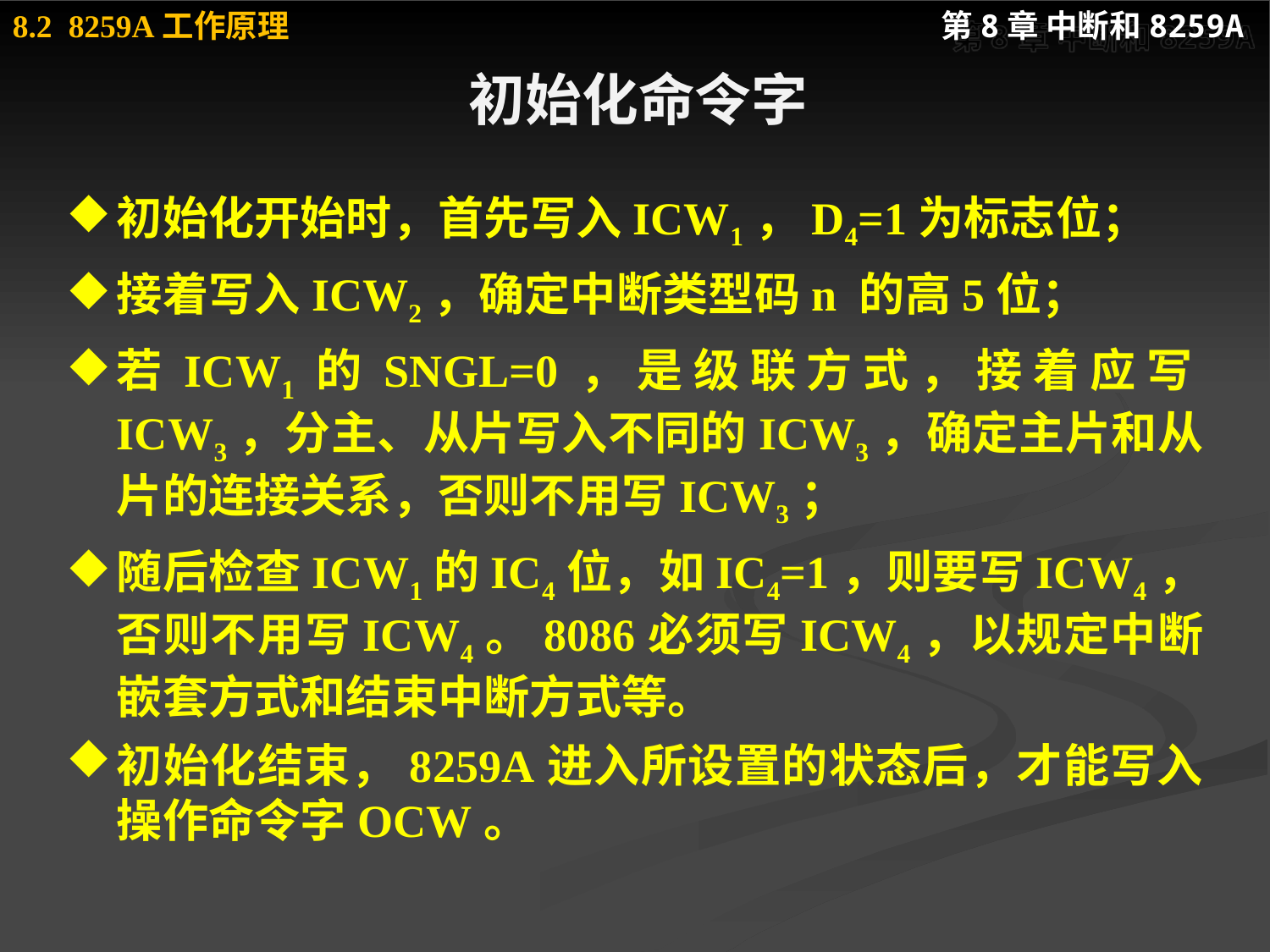

# 初始化命令字
初始化开始时，首先写入ICW1，D4=1为标志位；
接着写入ICW2，确定中断类型码n 的高5位；
若ICW1的SNGL=0，是级联方式，接着应写ICW3，分主、从片写入不同的ICW3，确定主片和从片的连接关系，否则不用写ICW3；
随后检查ICW1的IC4位，如IC4=1，则要写ICW4，否则不用写ICW4。8086必须写ICW4，以规定中断嵌套方式和结束中断方式等。
初始化结束，8259A进入所设置的状态后，才能写入操作命令字OCW。